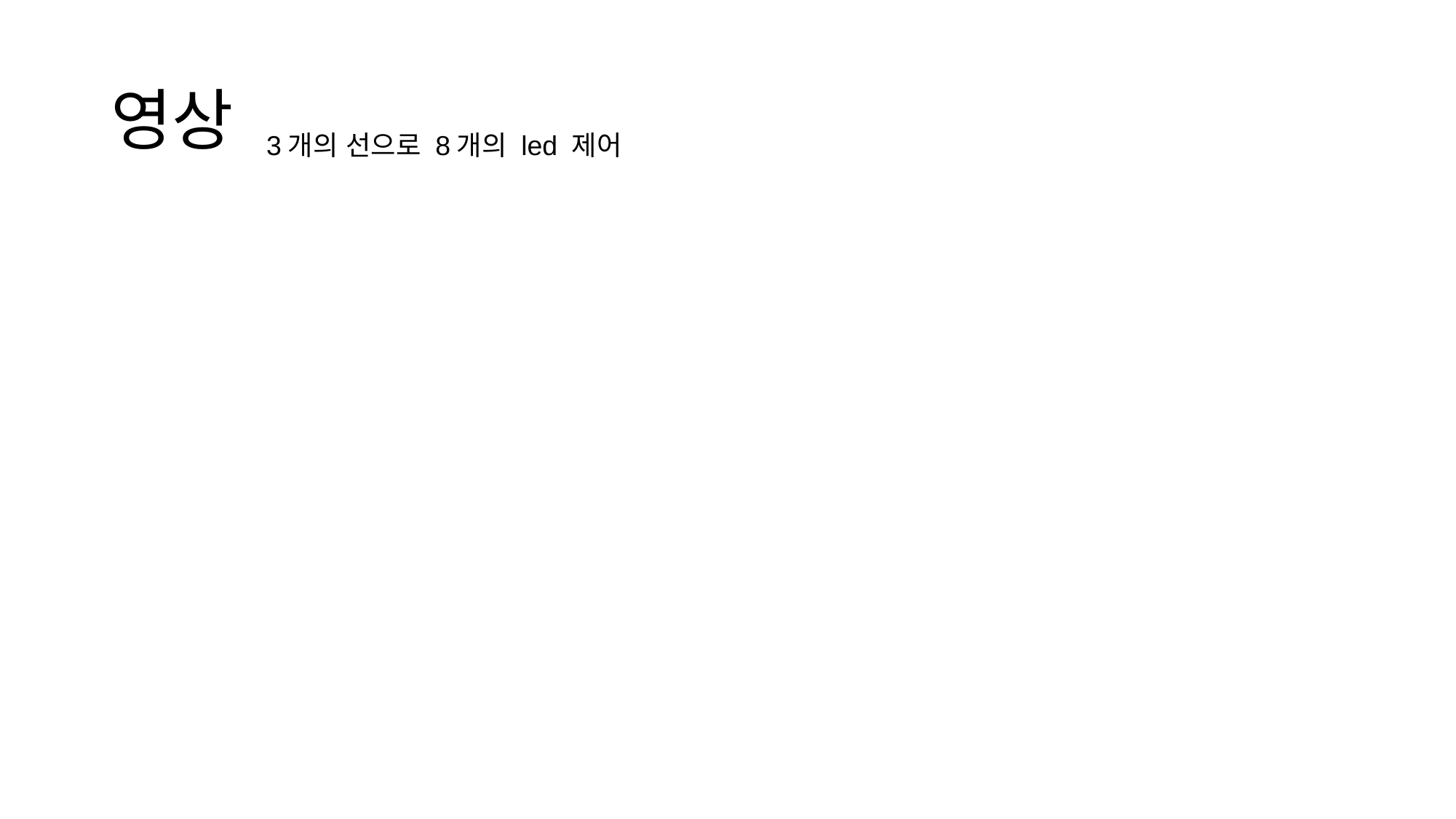

# 영상
3개의 선으로 8개의 led 제어